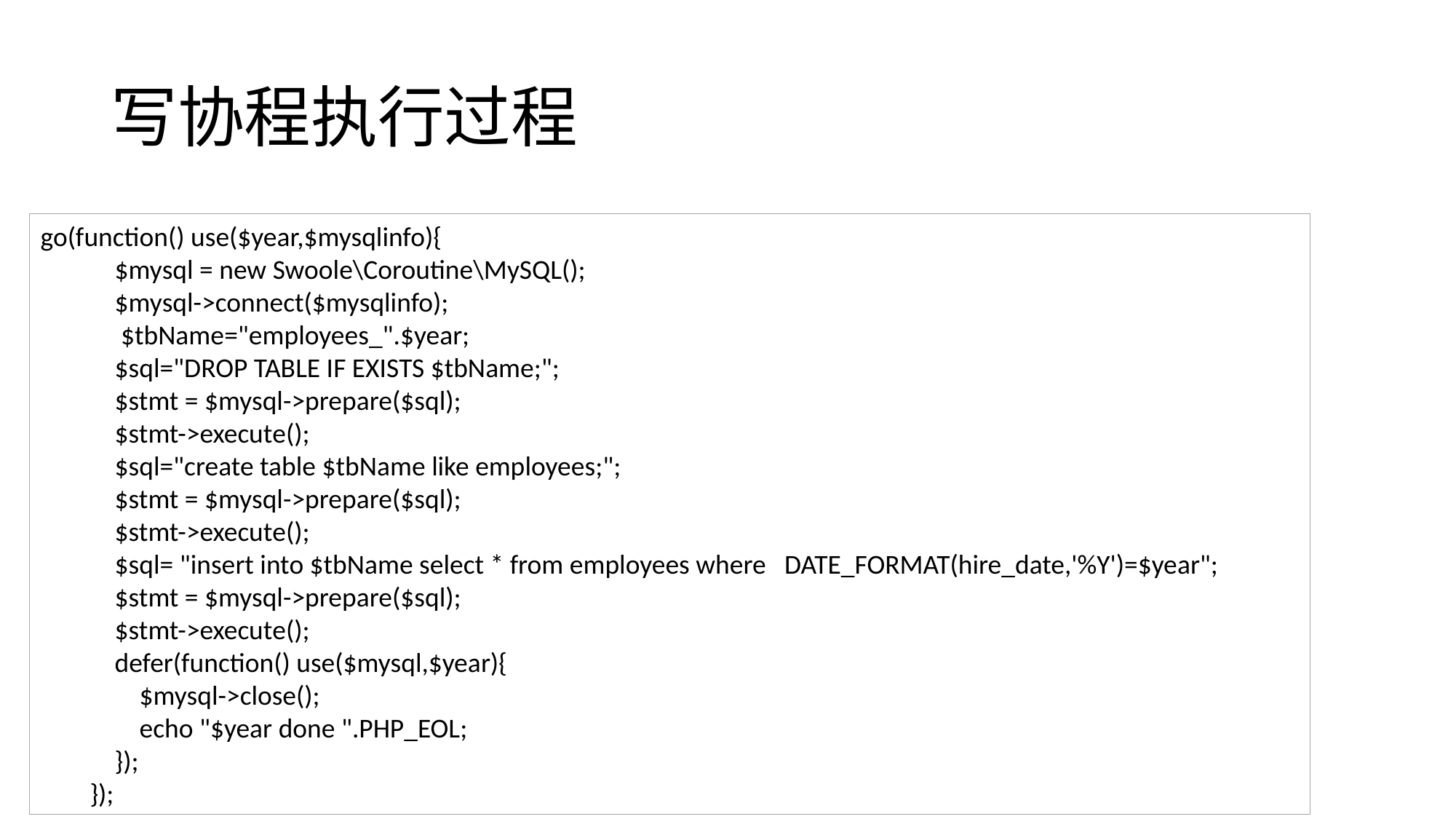

# 写协程执行过程
go(function() use($year,$mysqlinfo){
            $mysql = new Swoole\Coroutine\MySQL();
            $mysql->connect($mysqlinfo);
             $tbName="employees_".$year;
            $sql="DROP TABLE IF EXISTS $tbName;";
            $stmt = $mysql->prepare($sql);
            $stmt->execute();
            $sql="create table $tbName like employees;";
            $stmt = $mysql->prepare($sql);
            $stmt->execute();
            $sql= "insert into $tbName select * from employees where   DATE_FORMAT(hire_date,'%Y')=$year";
            $stmt = $mysql->prepare($sql);
            $stmt->execute();
            defer(function() use($mysql,$year){
                $mysql->close();
                echo "$year done ".PHP_EOL;
            });
        });